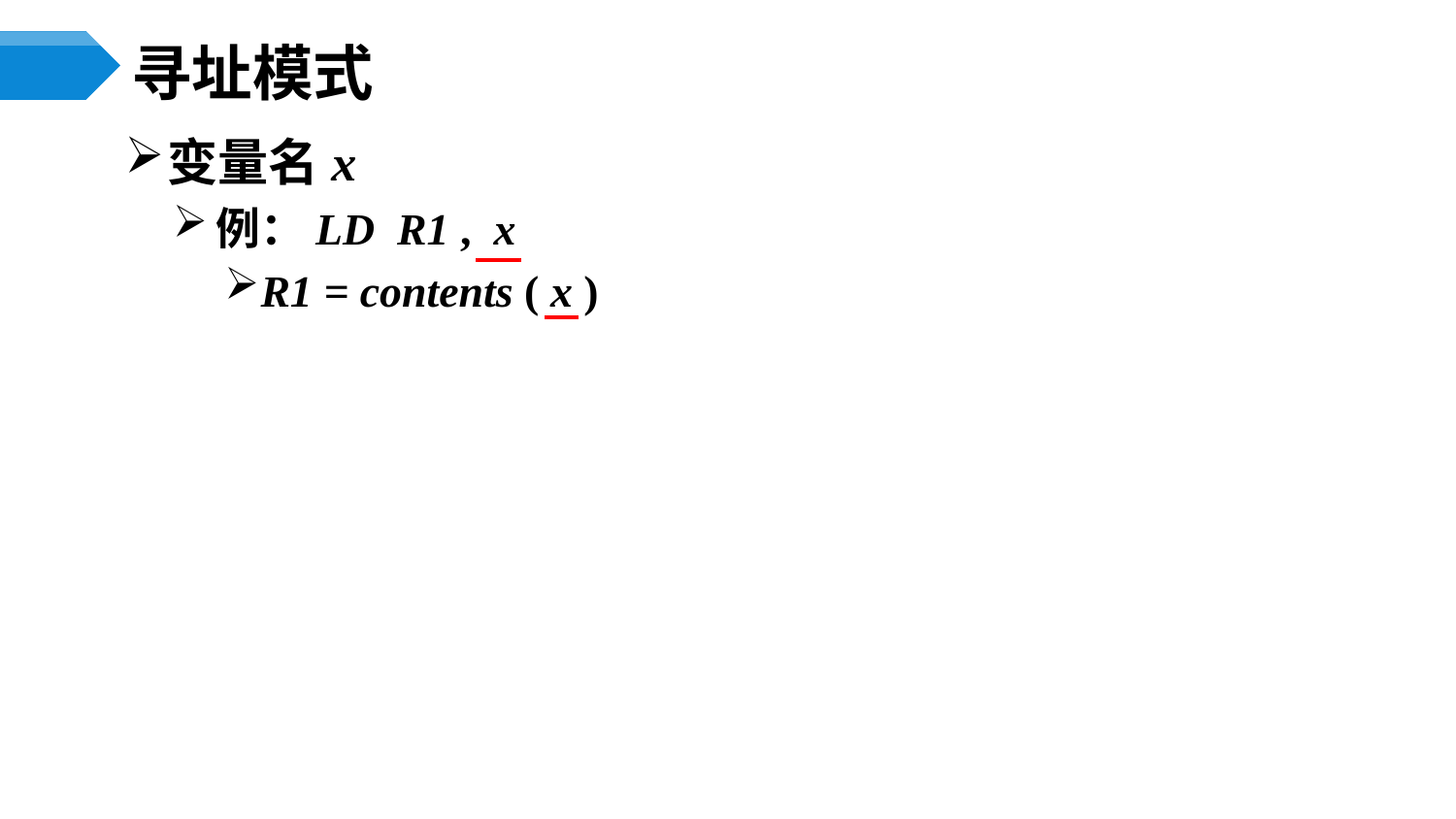

# 寻址模式
变量名x
例：LD  R1 ,  x
R1 = contents ( x )